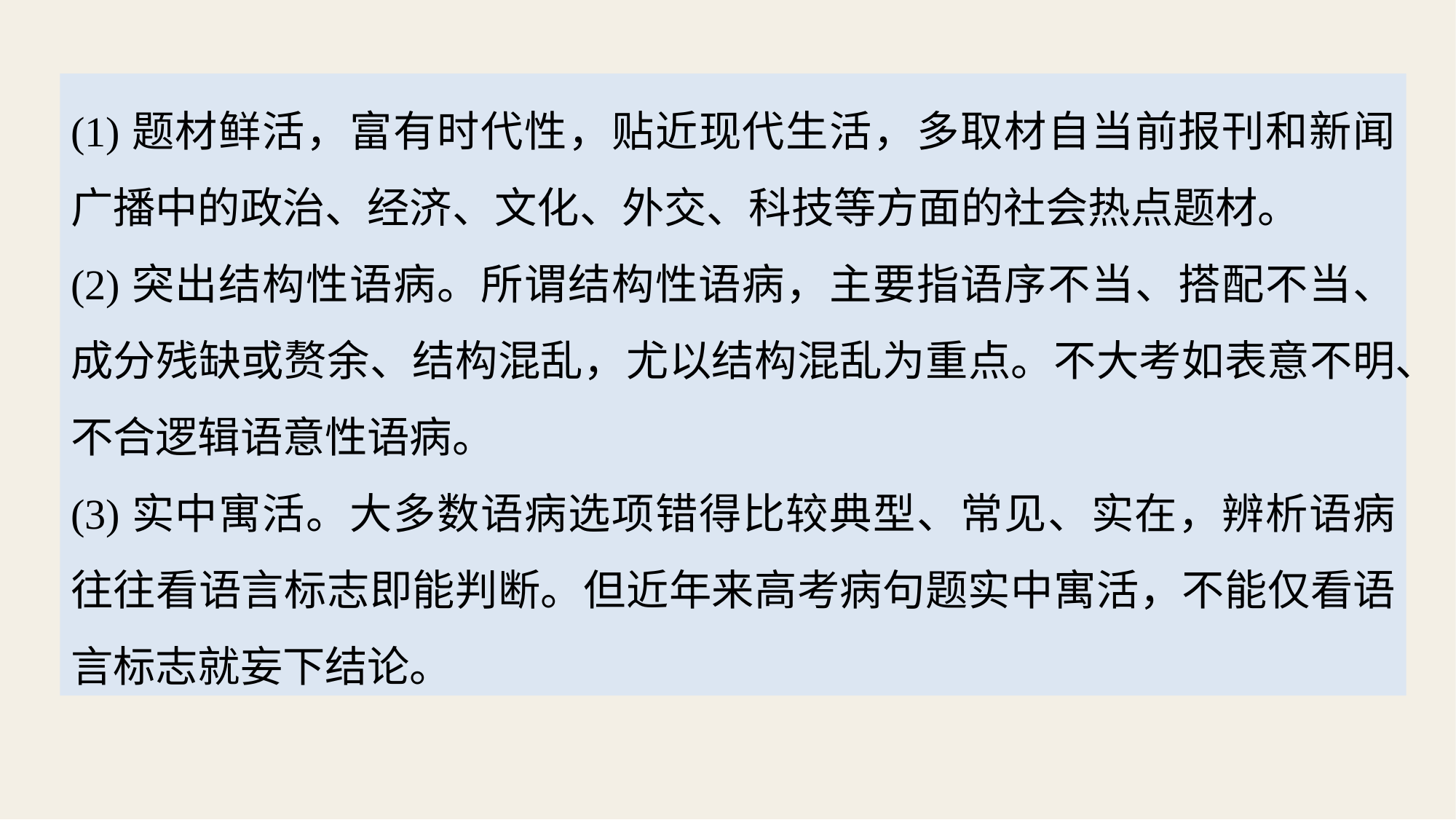

(1)题材鲜活，富有时代性，贴近现代生活，多取材自当前报刊和新闻广播中的政治、经济、文化、外交、科技等方面的社会热点题材。
(2)突出结构性语病。所谓结构性语病，主要指语序不当、搭配不当、成分残缺或赘余、结构混乱，尤以结构混乱为重点。不大考如表意不明、不合逻辑语意性语病。
(3)实中寓活。大多数语病选项错得比较典型、常见、实在，辨析语病往往看语言标志即能判断。但近年来高考病句题实中寓活，不能仅看语言标志就妄下结论。